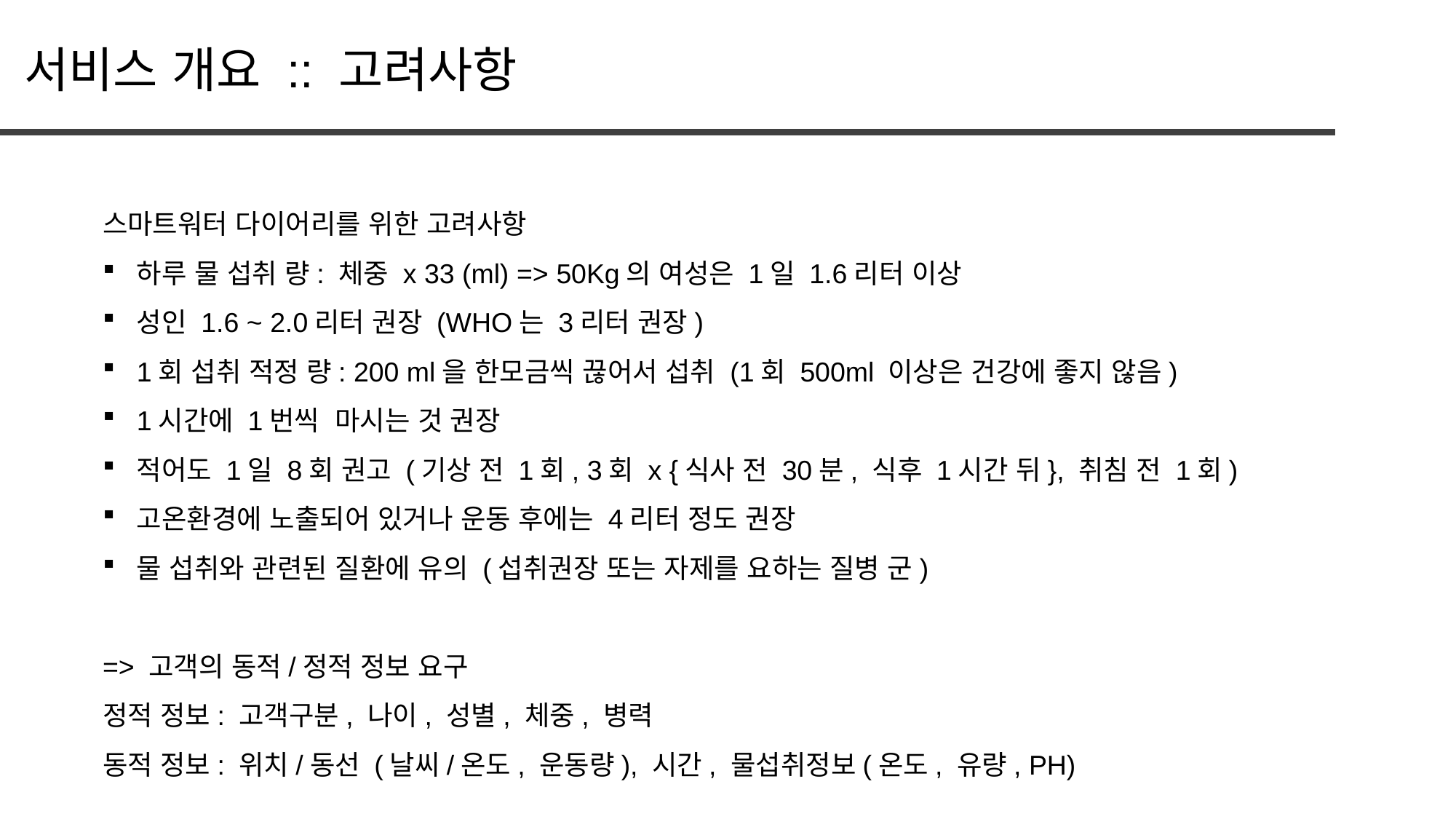

서비스 개요 :: 고려사항
스마트워터 다이어리를 위한 고려사항
하루 물 섭취 량: 체중 x 33 (ml) => 50Kg의 여성은 1일 1.6리터 이상
성인 1.6 ~ 2.0리터 권장 (WHO는 3리터 권장)
1회 섭취 적정 량: 200 ml을 한모금씩 끊어서 섭취 (1회 500ml 이상은 건강에 좋지 않음)
1시간에 1번씩  마시는 것 권장
적어도 1일 8회 권고 (기상 전 1회, 3회 x {식사 전 30분, 식후 1시간 뒤}, 취침 전 1회)
고온환경에 노출되어 있거나 운동 후에는 4리터 정도 권장
물 섭취와 관련된 질환에 유의 (섭취권장 또는 자제를 요하는 질병 군)

=> 고객의 동적/정적 정보 요구
정적 정보: 고객구분, 나이, 성별, 체중, 병력
동적 정보: 위치/동선 (날씨/온도, 운동량), 시간, 물섭취정보(온도, 유량, PH)